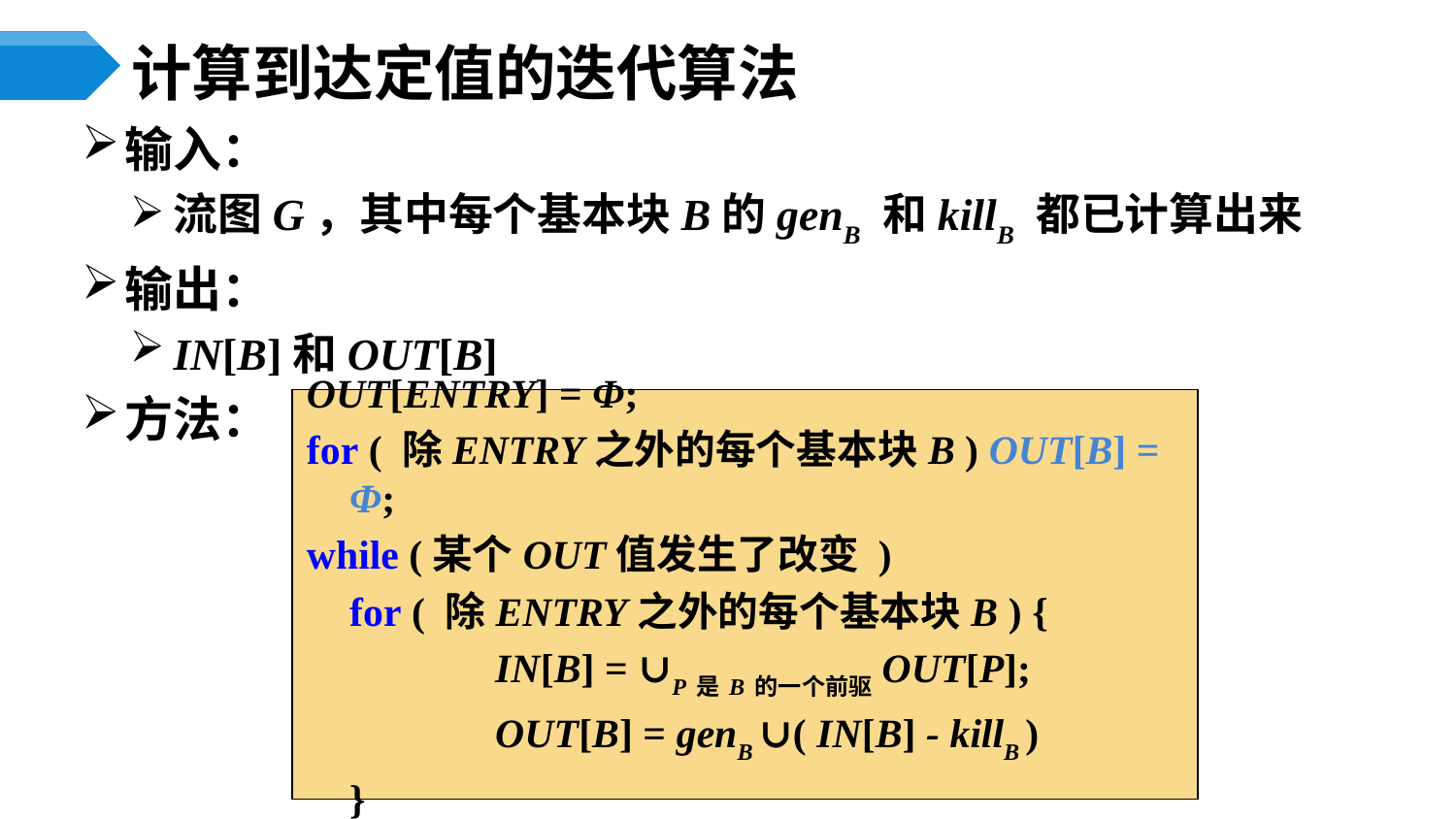

# 计算到达定值的迭代算法
输入：
流图G，其中每个基本块B的genB 和killB 都已计算出来
输出：
IN[B]和OUT[B]
方法：
OUT[ENTRY] = Φ;
for ( 除ENTRY之外的每个基本块B ) OUT[B] = Φ;
while (某个OUT值发生了改变 )
	for ( 除ENTRY之外的每个基本块B ) {
		IN[B] = ∪P是B的一个前驱OUT[P];
		OUT[B] = genB ∪( IN[B] - killB )
	}